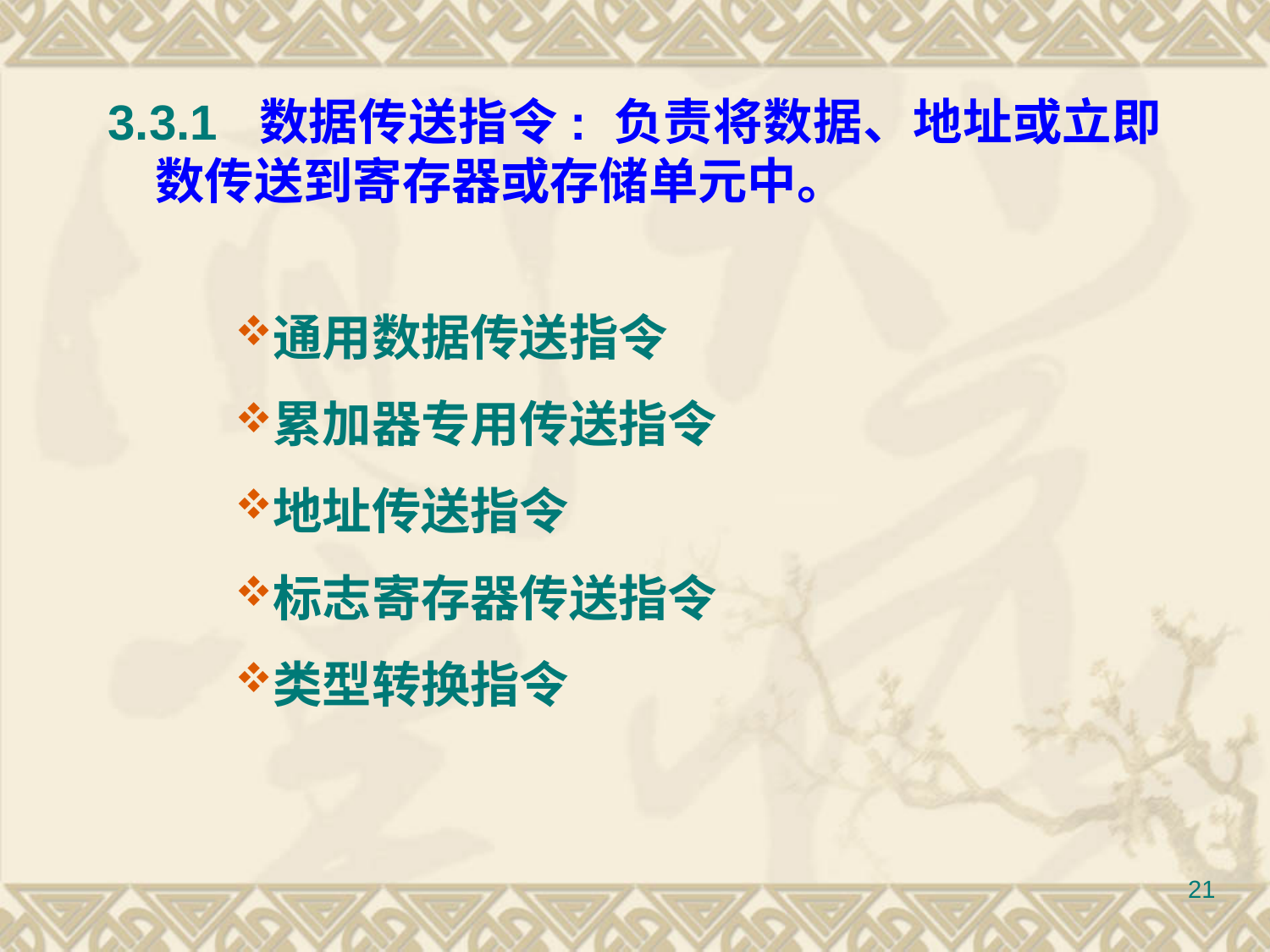

3.3.1  数据传送指令: 负责将数据、地址或立即数传送到寄存器或存储单元中。

通用数据传送指令
累加器专用传送指令
地址传送指令
标志寄存器传送指令
类型转换指令

21